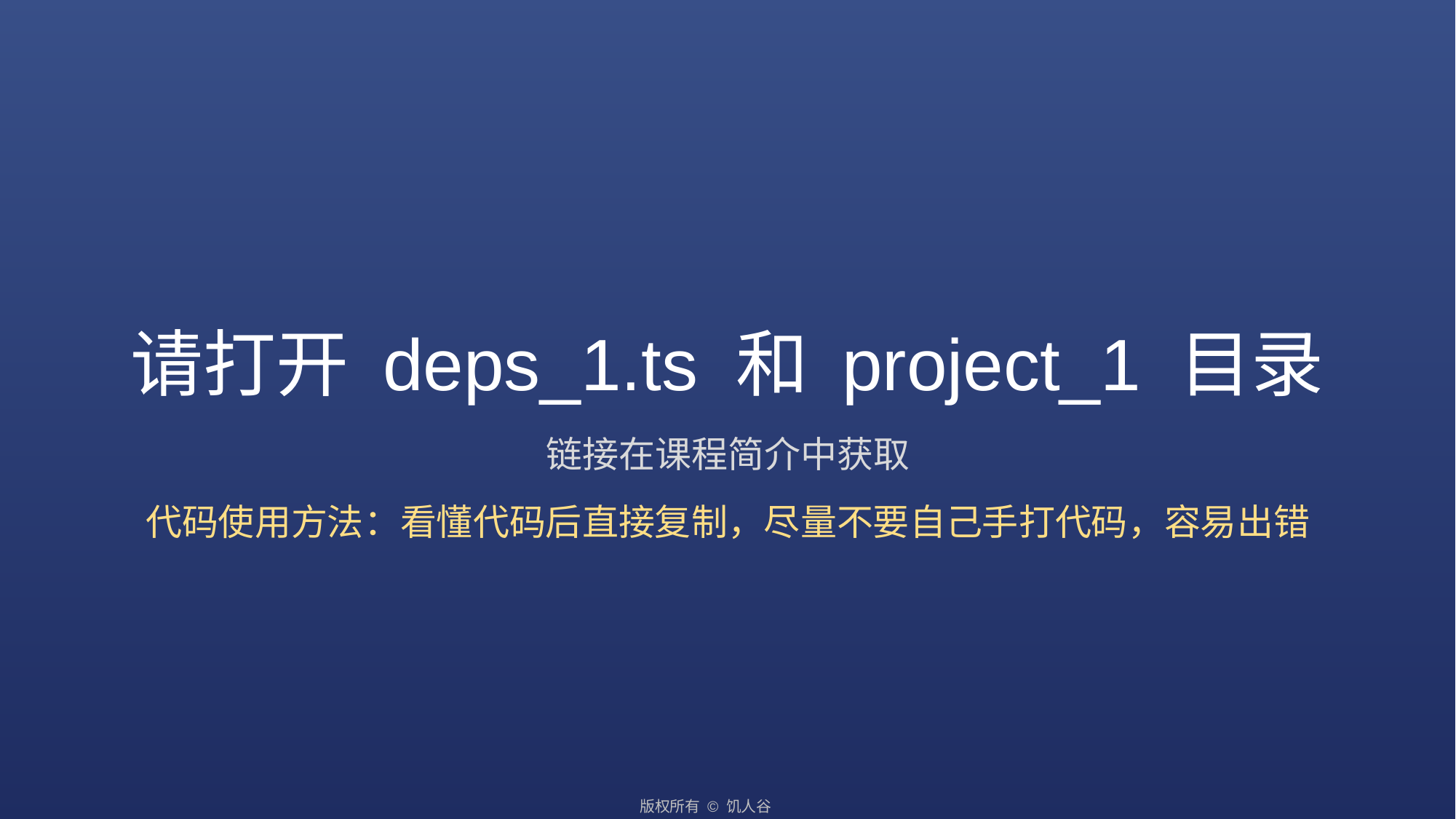

# 请打开 deps_1.ts 和 project_1 目录
链接在课程简介中获取
代码使用方法：看懂代码后直接复制，尽量不要自己手打代码，容易出错